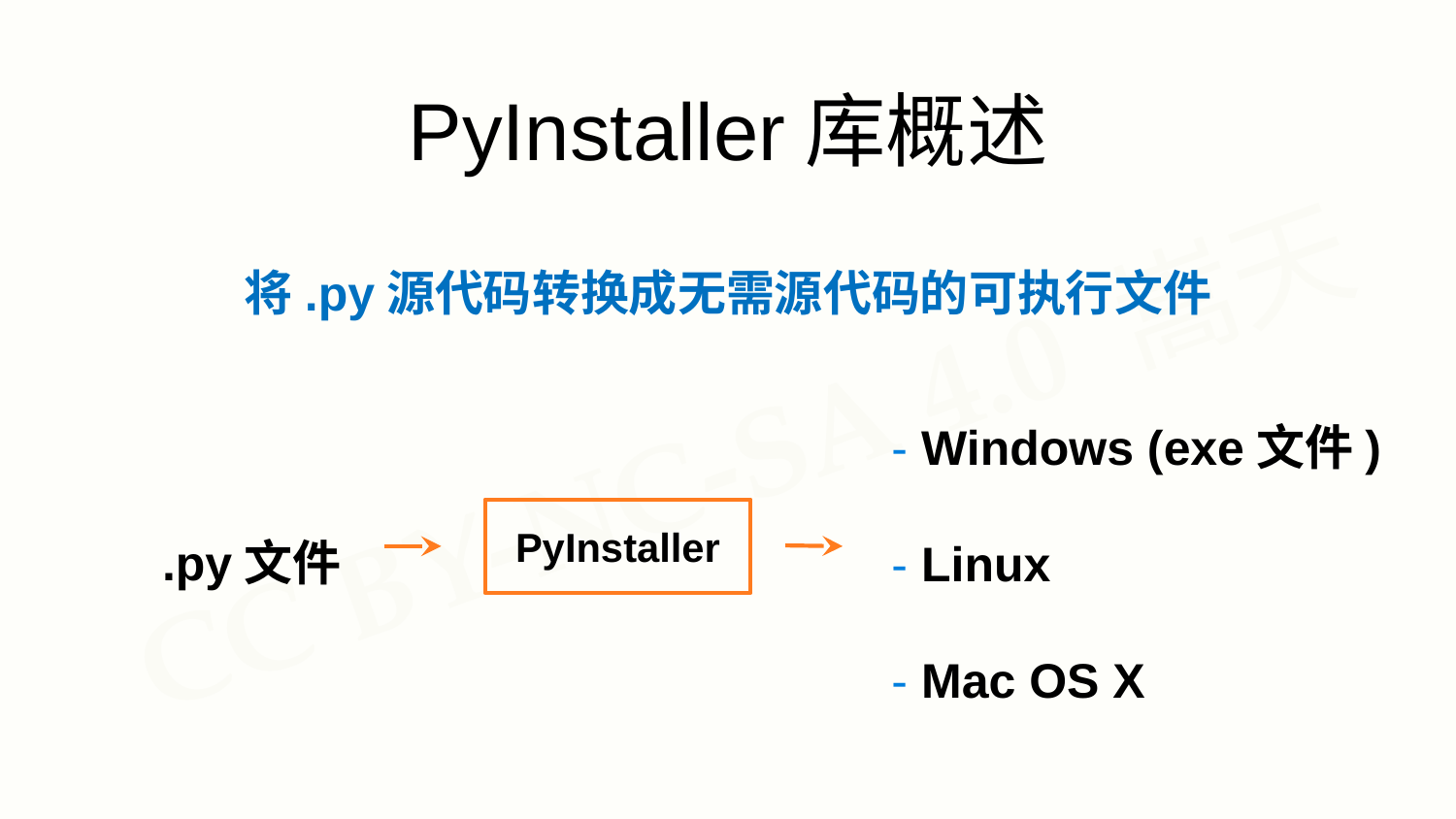

PyInstaller库概述
将.py源代码转换成无需源代码的可执行文件
- Windows (exe文件)
- Linux
- Mac OS X
.py文件

PyInstaller